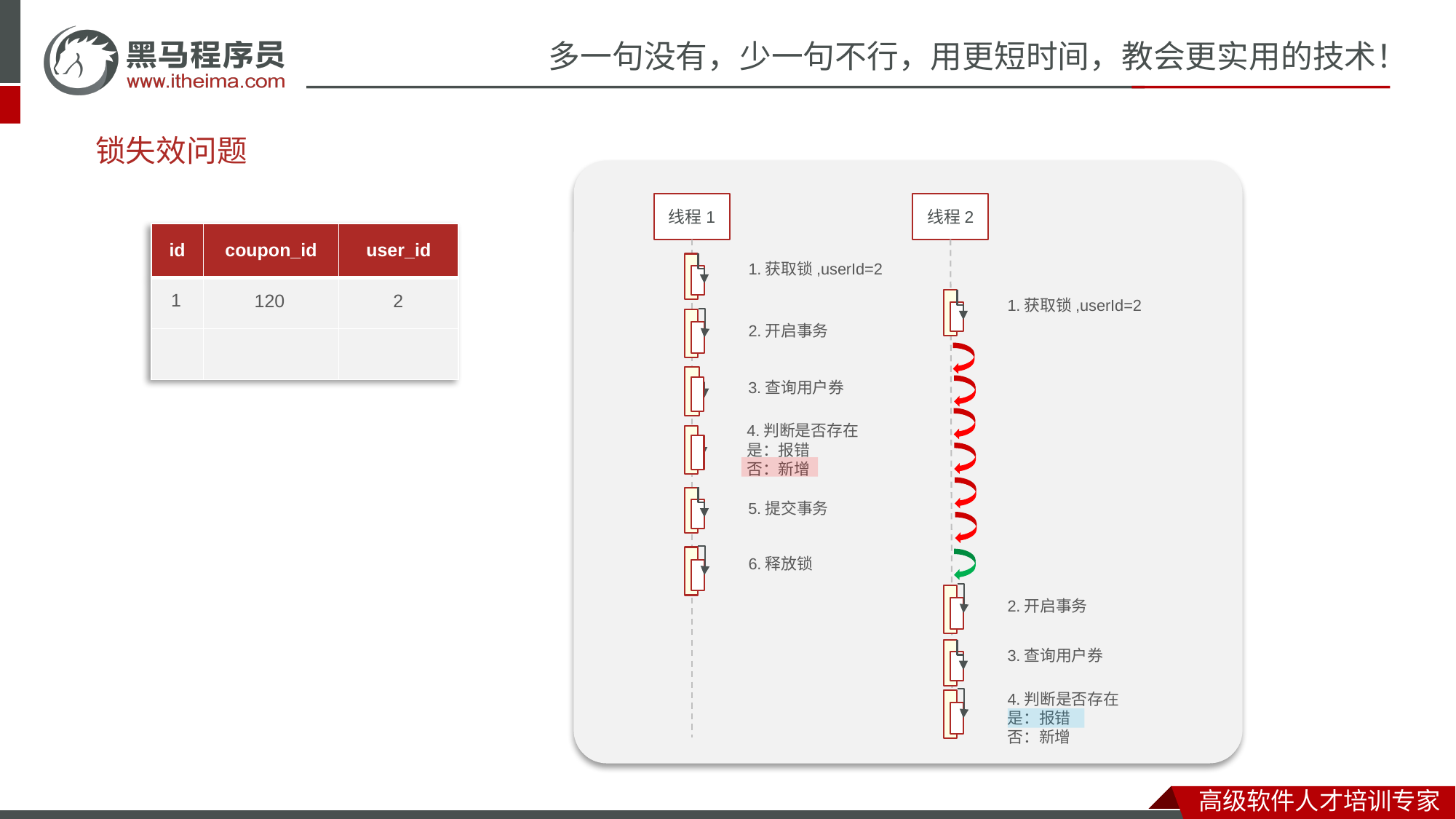

锁失效问题

线程1
线程2
| id | coupon\_id | user\_id |
| --- | --- | --- |
|  |  |  |
|  |  |  |

1.获取锁,userId=2

1
120
2

1.获取锁,userId=2

2.开启事务

3.查询用户券

4.判断是否存在
是：报错
否：新增

5.提交事务

6.释放锁

2.开启事务

3.查询用户券

4.判断是否存在
是：报错
否：新增